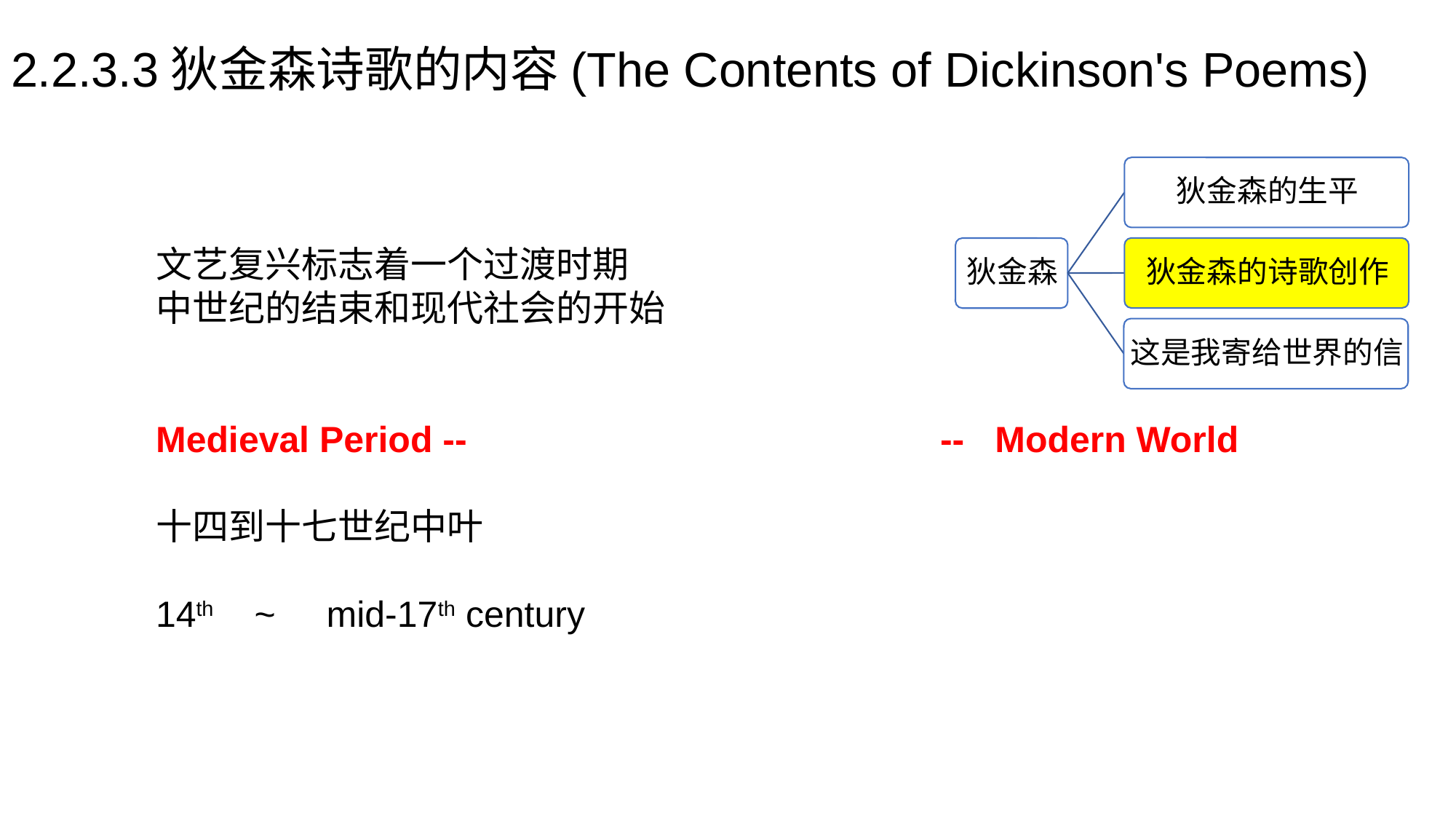

# 2.2.3.3狄金森诗歌的内容(The Contents of Dickinson's Poems)
狄金森

狄金森的生平

狄金森的诗歌创作

这是我寄给世界的信
文艺复兴标志着一个过渡时期
中世纪的结束和现代社会的开始

Medieval Period -- 					  --   Modern World

十四到十七世纪中叶

14th    ~     mid-17th century